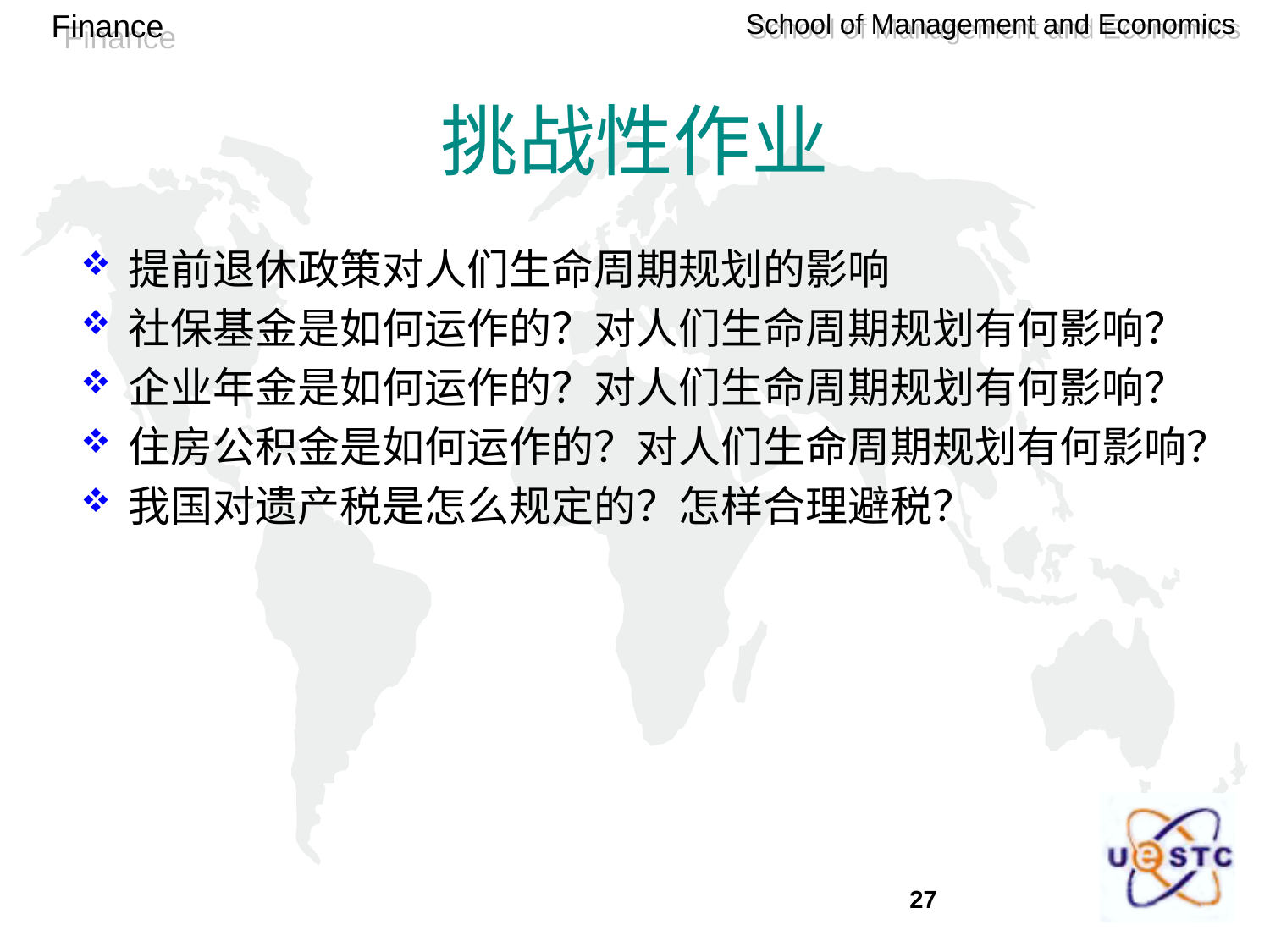

# 挑战性作业
提前退休政策对人们生命周期规划的影响
社保基金是如何运作的？对人们生命周期规划有何影响？
企业年金是如何运作的？对人们生命周期规划有何影响？
住房公积金是如何运作的？对人们生命周期规划有何影响？
我国对遗产税是怎么规定的？怎样合理避税？